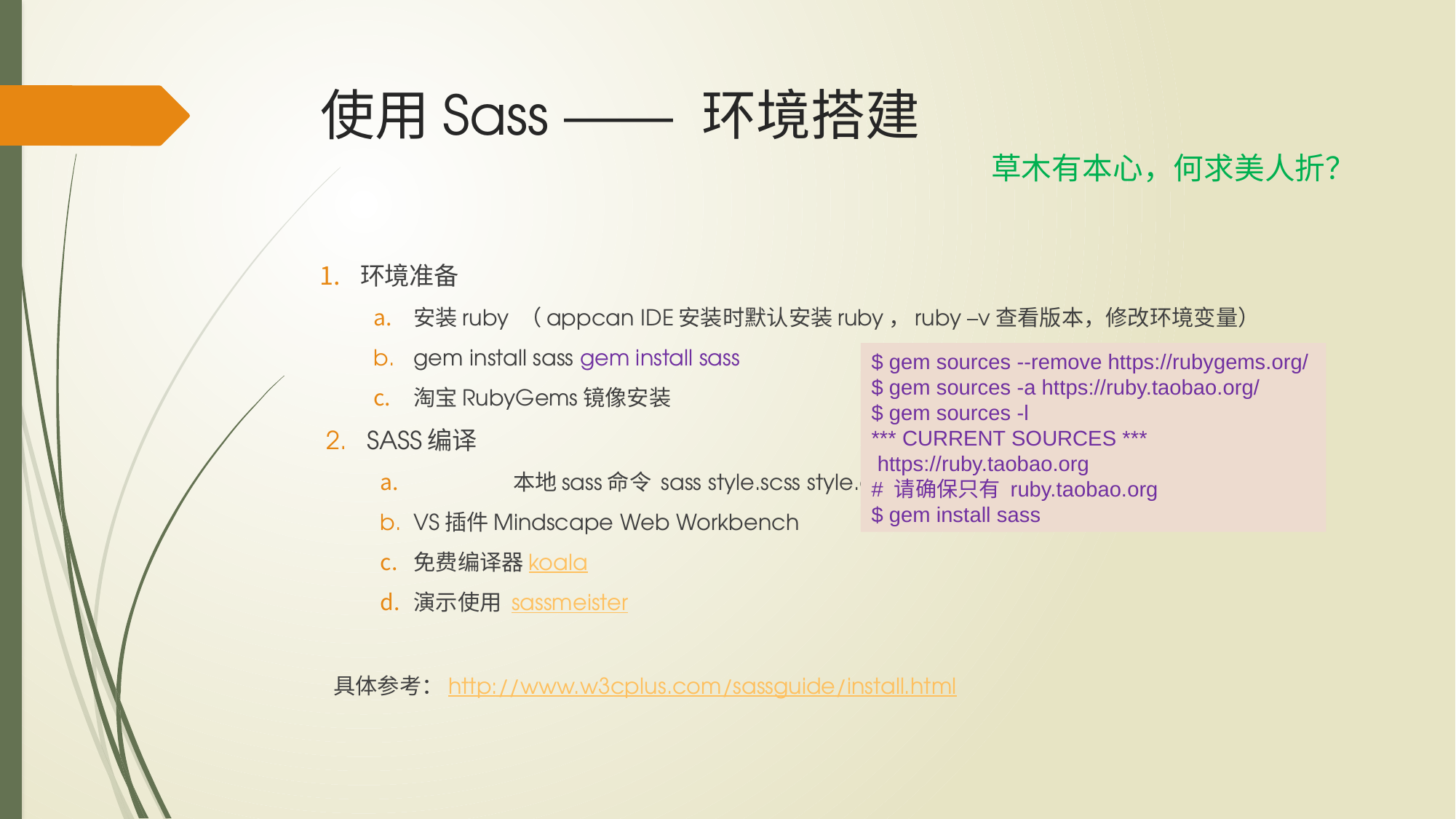

# 使用Sass —— 环境搭建
草木有本心，何求美人折？
环境准备
安装ruby （appcan IDE安装时默认安装ruby，ruby –v查看版本，修改环境变量）
gem install sass gem install sass
淘宝RubyGems镜像安装
SASS编译
	本地sass命令 sass style.scss style.css
VS插件Mindscape Web Workbench
免费编译器koala
演示使用 sassmeister

具体参考：http://www.w3cplus.com/sassguide/install.html

$ gem sources --remove https://rubygems.org/
$ gem sources -a https://ruby.taobao.org/
$ gem sources -l
*** CURRENT SOURCES ***
 https://ruby.taobao.org
# 请确保只有 ruby.taobao.org
$ gem install sass